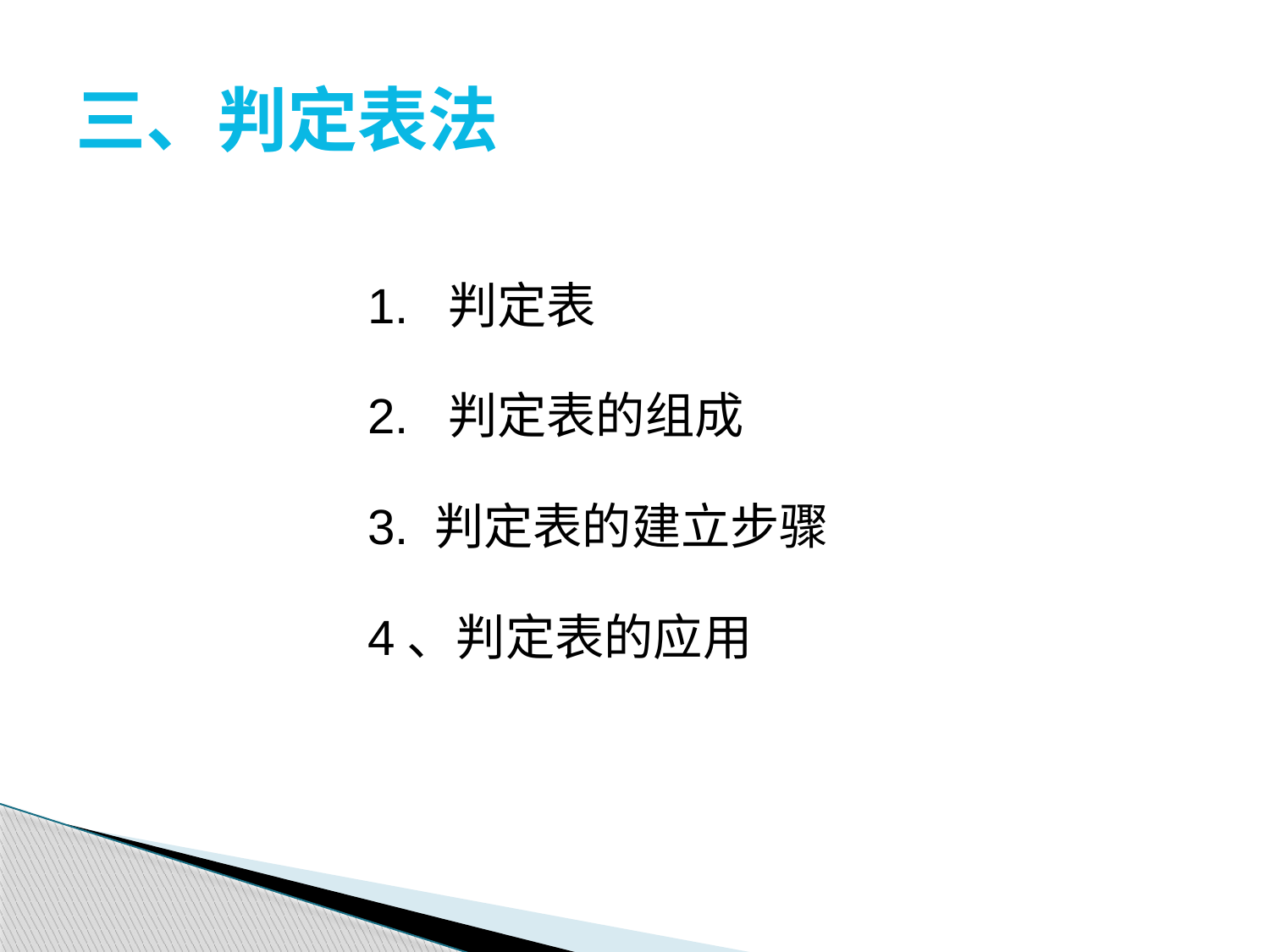

# 三、判定表法
1.  判定表
2.  判定表的组成
3. 判定表的建立步骤
4、判定表的应用